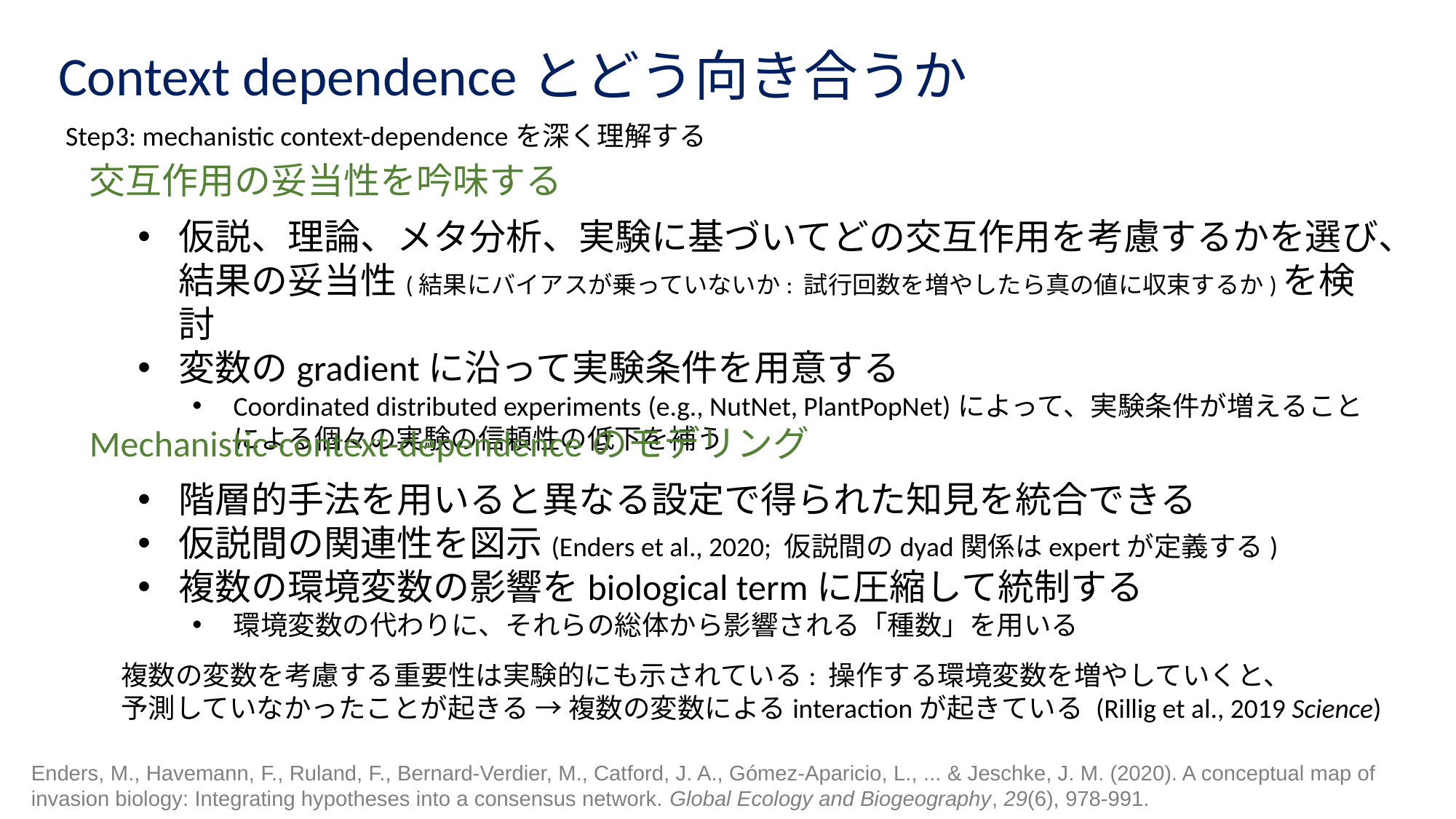

Context dependenceとどう向き合うか
Step3: mechanistic context-dependenceを深く理解する
交互作用の妥当性を吟味する
仮説、理論、メタ分析、実験に基づいてどの交互作用を考慮するかを選び、結果の妥当性(結果にバイアスが乗っていないか: 試行回数を増やしたら真の値に収束するか)を検討
変数のgradientに沿って実験条件を用意する
Coordinated distributed experiments (e.g., NutNet, PlantPopNet)によって、実験条件が増えることによる個々の実験の信頼性の低下を補う

Mechanistic-context-dependenceのモデリング
階層的手法を用いると異なる設定で得られた知見を統合できる
仮説間の関連性を図示(Enders et al., 2020; 仮説間のdyad関係はexpertが定義する)
複数の環境変数の影響をbiological termに圧縮して統制する
環境変数の代わりに、それらの総体から影響される「種数」を用いる
複数の変数を考慮する重要性は実験的にも示されている: 操作する環境変数を増やしていくと、
予測していなかったことが起きる → 複数の変数によるinteractionが起きている (Rillig et al., 2019 Science)
Enders, M., Havemann, F., Ruland, F., Bernard‐Verdier, M., Catford, J. A., Gómez‐Aparicio, L., ... & Jeschke, J. M. (2020). A conceptual map of invasion biology: Integrating hypotheses into a consensus network. Global Ecology and Biogeography, 29(6), 978-991.